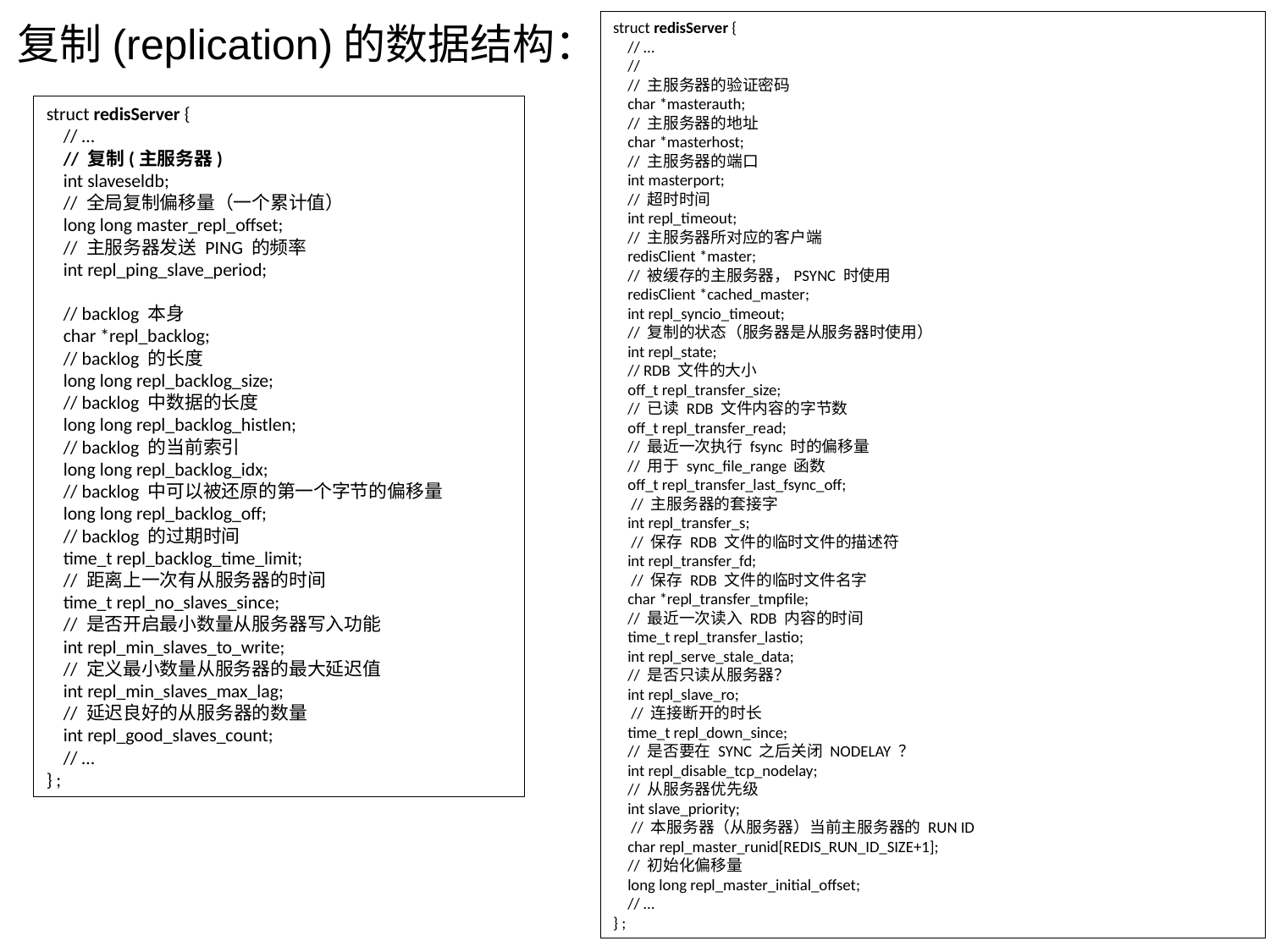

复制(replication)的数据结构：
struct redisServer {
    // …
    //
    // 主服务器的验证密码
    char *masterauth;
    // 主服务器的地址
    char *masterhost;
    // 主服务器的端口
    int masterport;
    // 超时时间
    int repl_timeout;
    // 主服务器所对应的客户端
    redisClient *master;
    // 被缓存的主服务器，PSYNC 时使用
    redisClient *cached_master;
    int repl_syncio_timeout;
    // 复制的状态（服务器是从服务器时使用）
    int repl_state;
    // RDB 文件的大小
    off_t repl_transfer_size;
    // 已读 RDB 文件内容的字节数
    off_t repl_transfer_read;
    // 最近一次执行 fsync 时的偏移量
    // 用于 sync_file_range 函数
    off_t repl_transfer_last_fsync_off;
     // 主服务器的套接字
    int repl_transfer_s;
     // 保存 RDB 文件的临时文件的描述符
    int repl_transfer_fd;
     // 保存 RDB 文件的临时文件名字
    char *repl_transfer_tmpfile;
    // 最近一次读入 RDB 内容的时间
    time_t repl_transfer_lastio;
    int repl_serve_stale_data;
    // 是否只读从服务器？
    int repl_slave_ro;
     // 连接断开的时长
    time_t repl_down_since;
    // 是否要在 SYNC 之后关闭 NODELAY ？
    int repl_disable_tcp_nodelay;
    // 从服务器优先级
    int slave_priority;
     // 本服务器（从服务器）当前主服务器的 RUN ID
    char repl_master_runid[REDIS_RUN_ID_SIZE+1];
    // 初始化偏移量
    long long repl_master_initial_offset;
    // …
} ;
struct redisServer {
    // …
    // 复制(主服务器)
    int slaveseldb;
    // 全局复制偏移量（一个累计值）
    long long master_repl_offset;
    // 主服务器发送 PING 的频率
    int repl_ping_slave_period;

    // backlog 本身
    char *repl_backlog;
    // backlog 的长度
    long long repl_backlog_size;
    // backlog 中数据的长度
    long long repl_backlog_histlen;
    // backlog 的当前索引
    long long repl_backlog_idx;
    // backlog 中可以被还原的第一个字节的偏移量
    long long repl_backlog_off;
    // backlog 的过期时间
    time_t repl_backlog_time_limit;
    // 距离上一次有从服务器的时间
    time_t repl_no_slaves_since;
    // 是否开启最小数量从服务器写入功能
    int repl_min_slaves_to_write;
    // 定义最小数量从服务器的最大延迟值
    int repl_min_slaves_max_lag;
    // 延迟良好的从服务器的数量
    int repl_good_slaves_count;
    // …
} ;